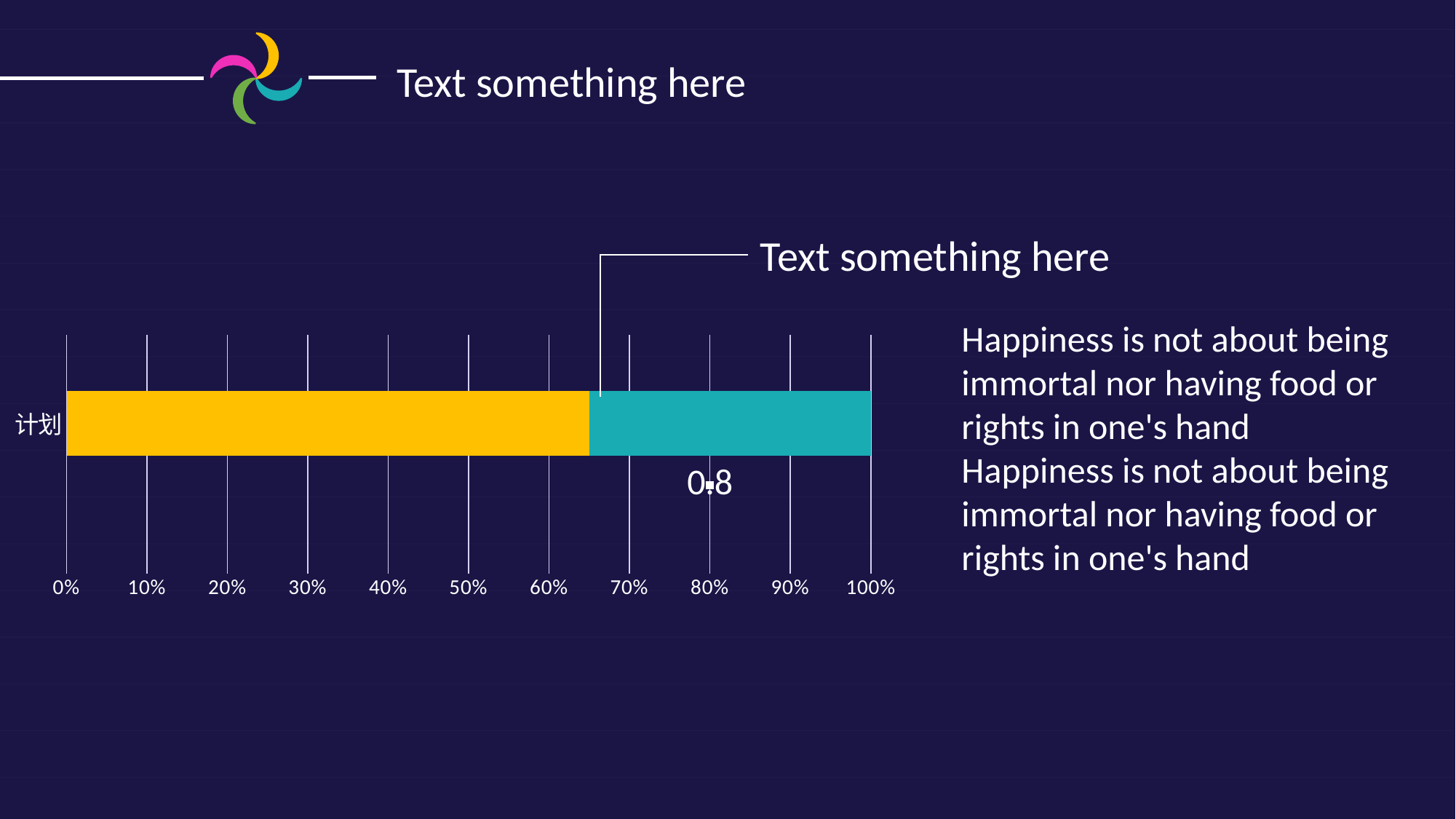

Text something here
Text something here

### Chart

| Category | 任务总量 | 进度 |  |
|---|---|---|---|
| 计划 | 1.0 | 0.6500000000000001 | 0.8 |
Happiness is not about being immortal nor having food or rights in one's hand
Happiness is not about being immortal nor having food or rights in one's hand